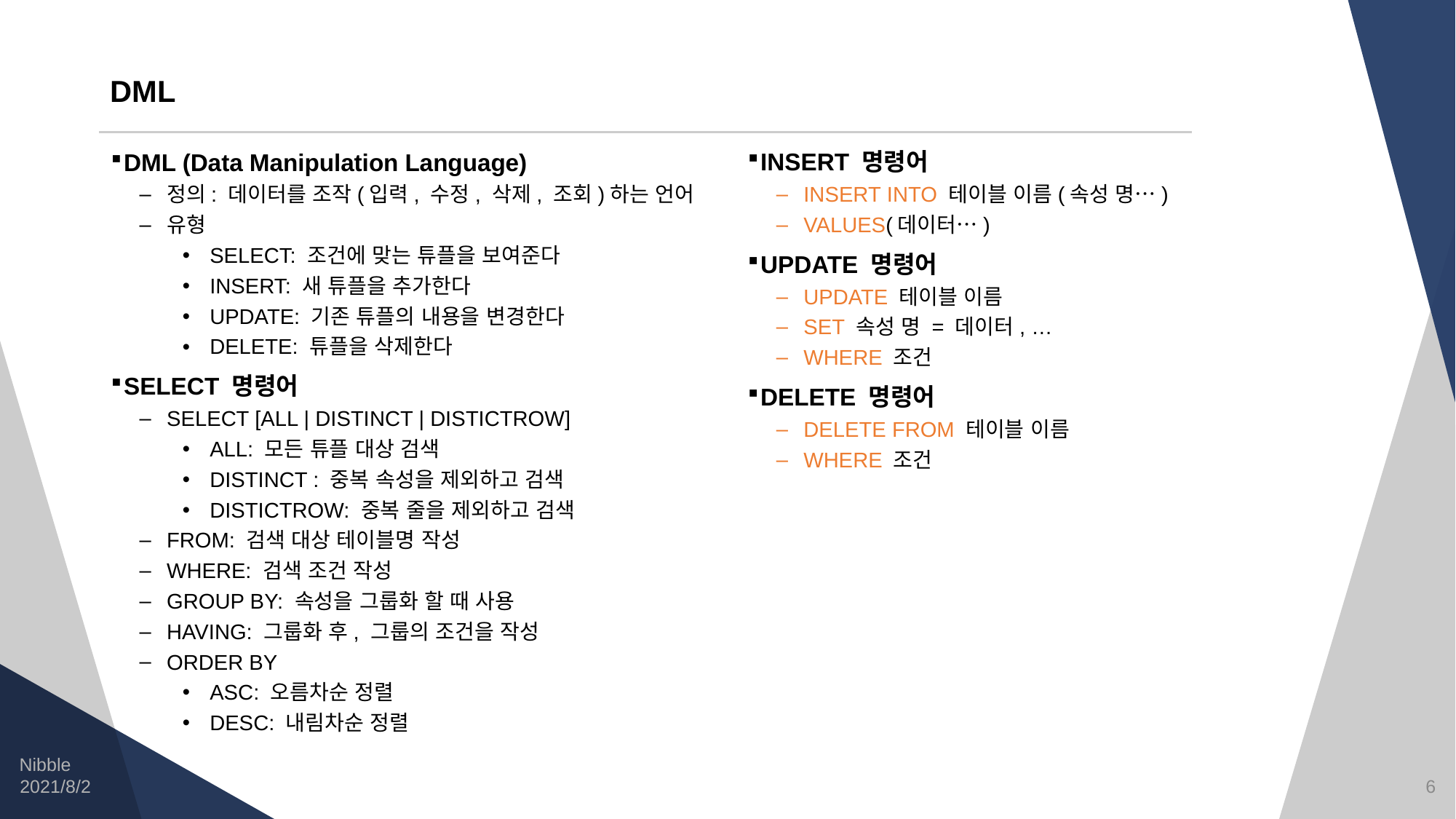

# DML
INSERT 명령어
INSERT INTO 테이블 이름(속성 명…)
VALUES(데이터…)
UPDATE 명령어
UPDATE 테이블 이름
SET 속성 명 = 데이터, …
WHERE 조건
DELETE 명령어
DELETE FROM 테이블 이름
WHERE 조건

DML (Data Manipulation Language)
정의: 데이터를 조작(입력, 수정, 삭제, 조회)하는 언어
유형
SELECT: 조건에 맞는 튜플을 보여준다
INSERT: 새 튜플을 추가한다
UPDATE: 기존 튜플의 내용을 변경한다
DELETE: 튜플을 삭제한다
SELECT 명령어
SELECT [ALL | DISTINCT | DISTICTROW]
ALL: 모든 튜플 대상 검색
DISTINCT : 중복 속성을 제외하고 검색
DISTICTROW: 중복 줄을 제외하고 검색
FROM: 검색 대상 테이블명 작성
WHERE: 검색 조건 작성
GROUP BY: 속성을 그룹화 할 때 사용
HAVING: 그룹화 후, 그룹의 조건을 작성
ORDER BY
ASC: 오름차순 정렬
DESC: 내림차순 정렬

Nibble
2021/8/2
6